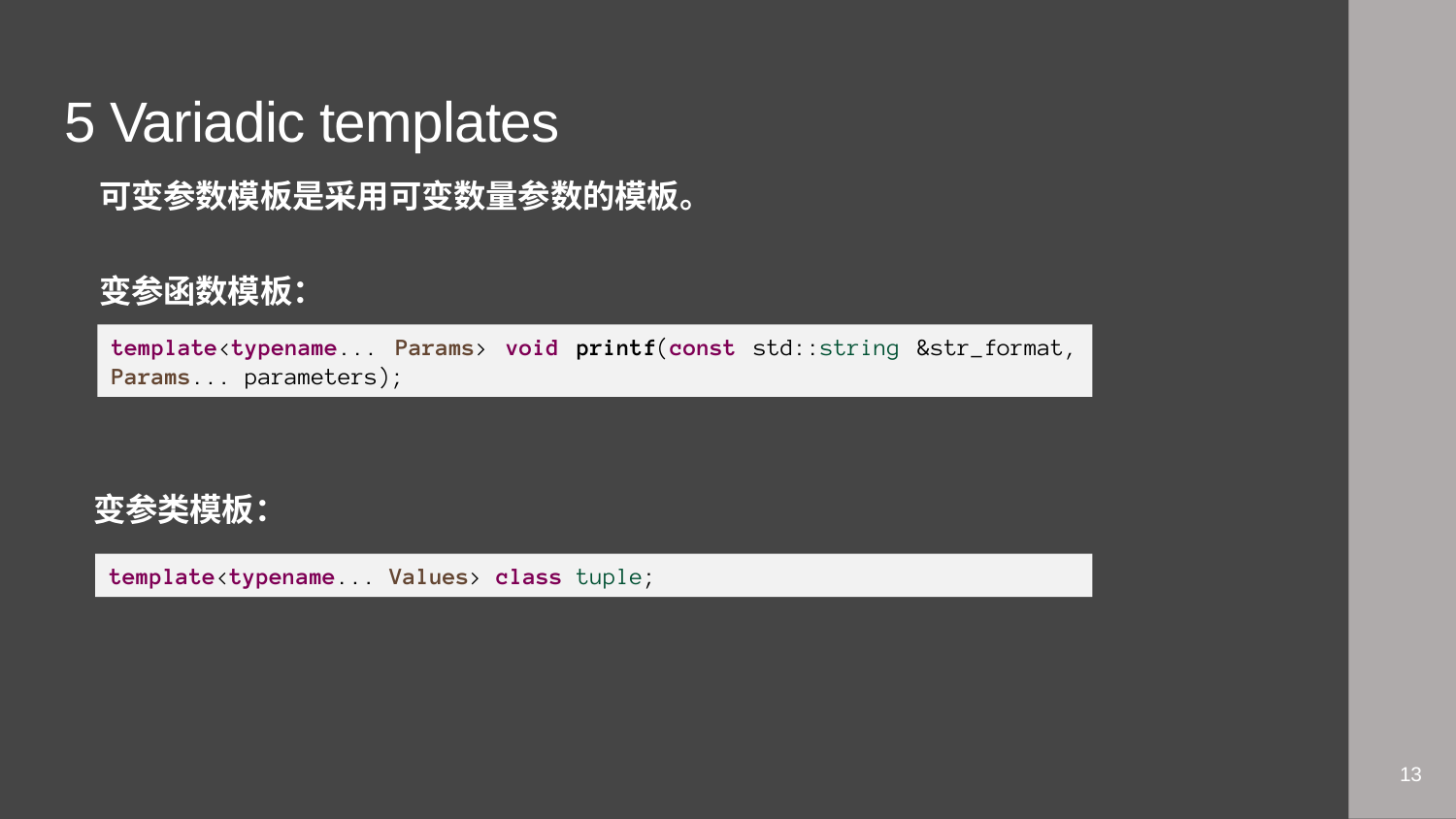

# 5 Variadic templates
可变参数模板是采用可变数量参数的模板。
变参函数模板：
template<typename... Params> void printf(const std::string &str_format, Params... parameters);
变参类模板：
template<typename... Values> class tuple;
13